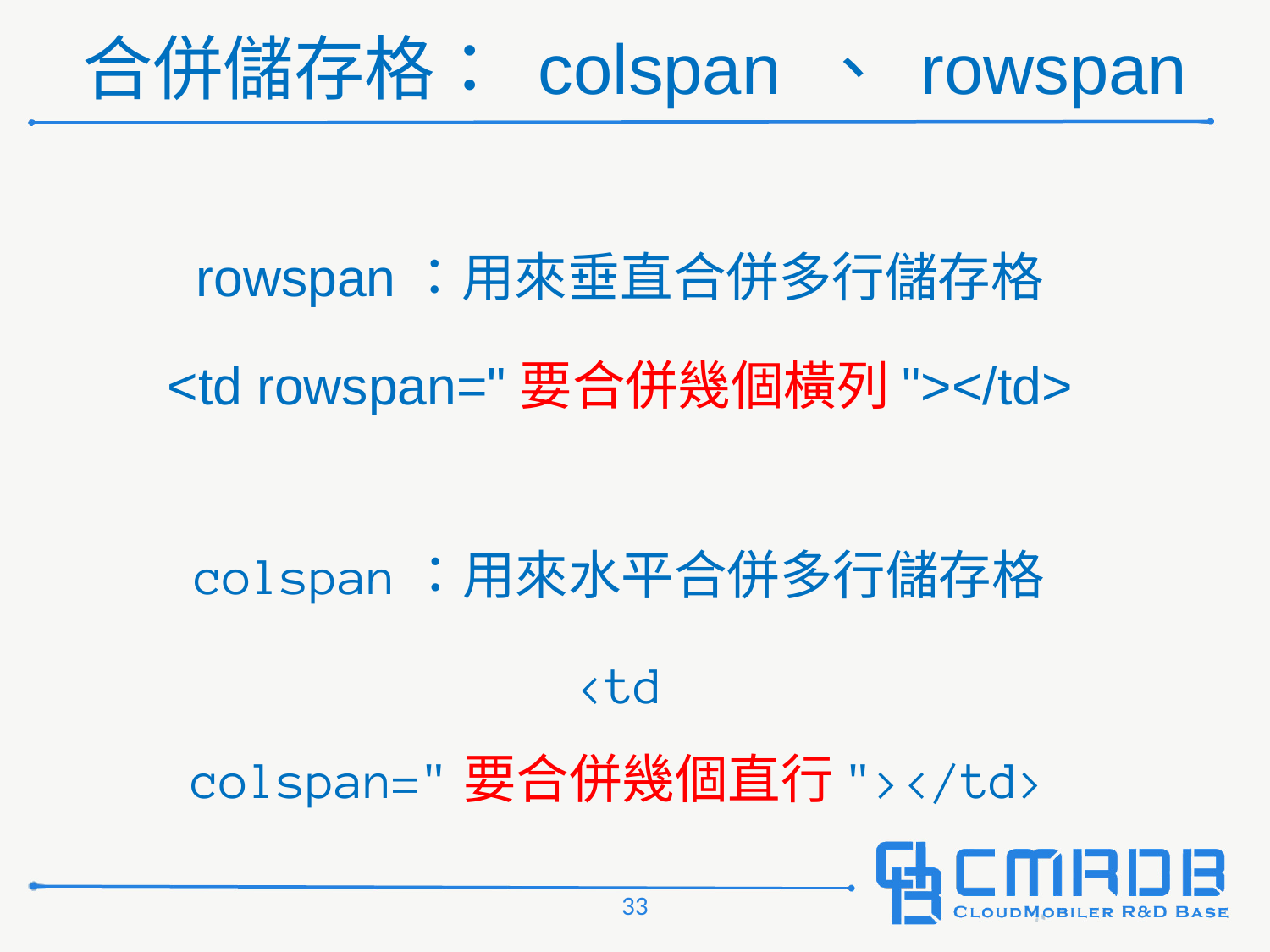

# 合併儲存格： colspan 、 rowspan
rowspan：用來垂直合併多行儲存格
<td rowspan="要合併幾個橫列"></td>
colspan：用來水平合併多行儲存格
<td colspan="要合併幾個直行"></td>